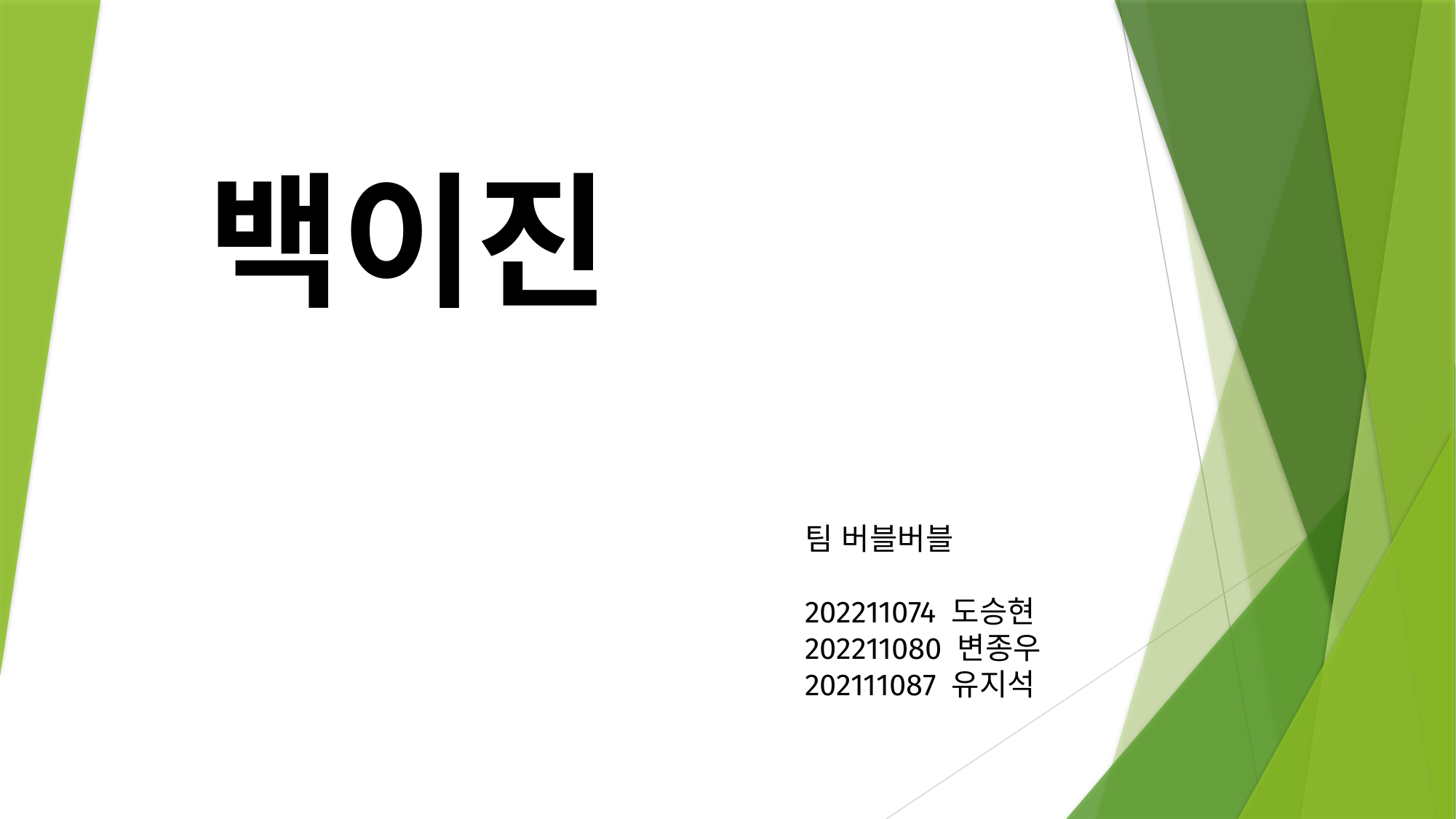

백이진
팀 버블버블

202211074 도승현
202211080 변종우
202111087 유지석